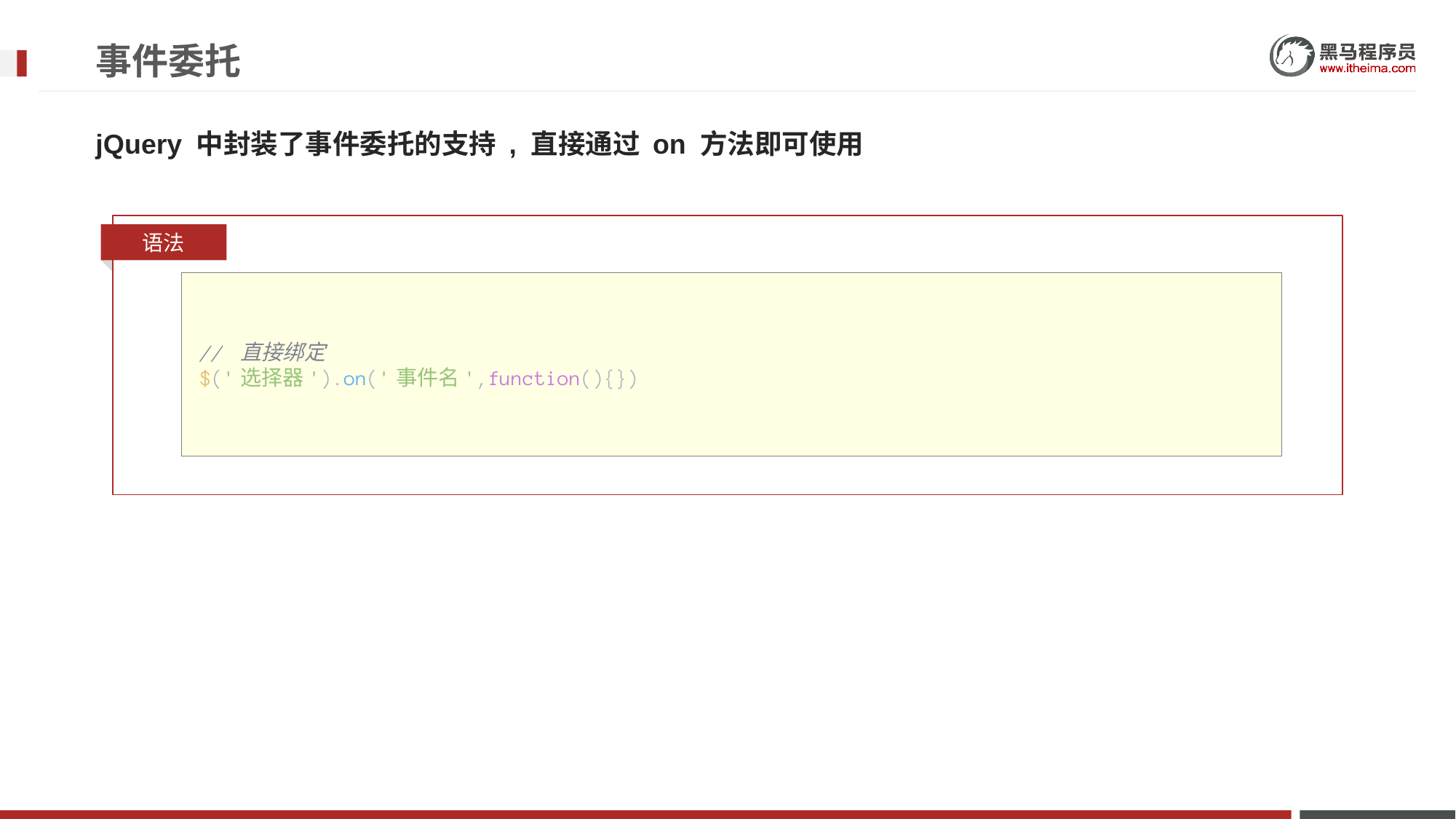

# 事件委托
jQuery 中封装了事件委托的支持 , 直接通过 on 方法即可使用

语法

      // 直接绑定
      $('选择器').on('事件名',function(){})